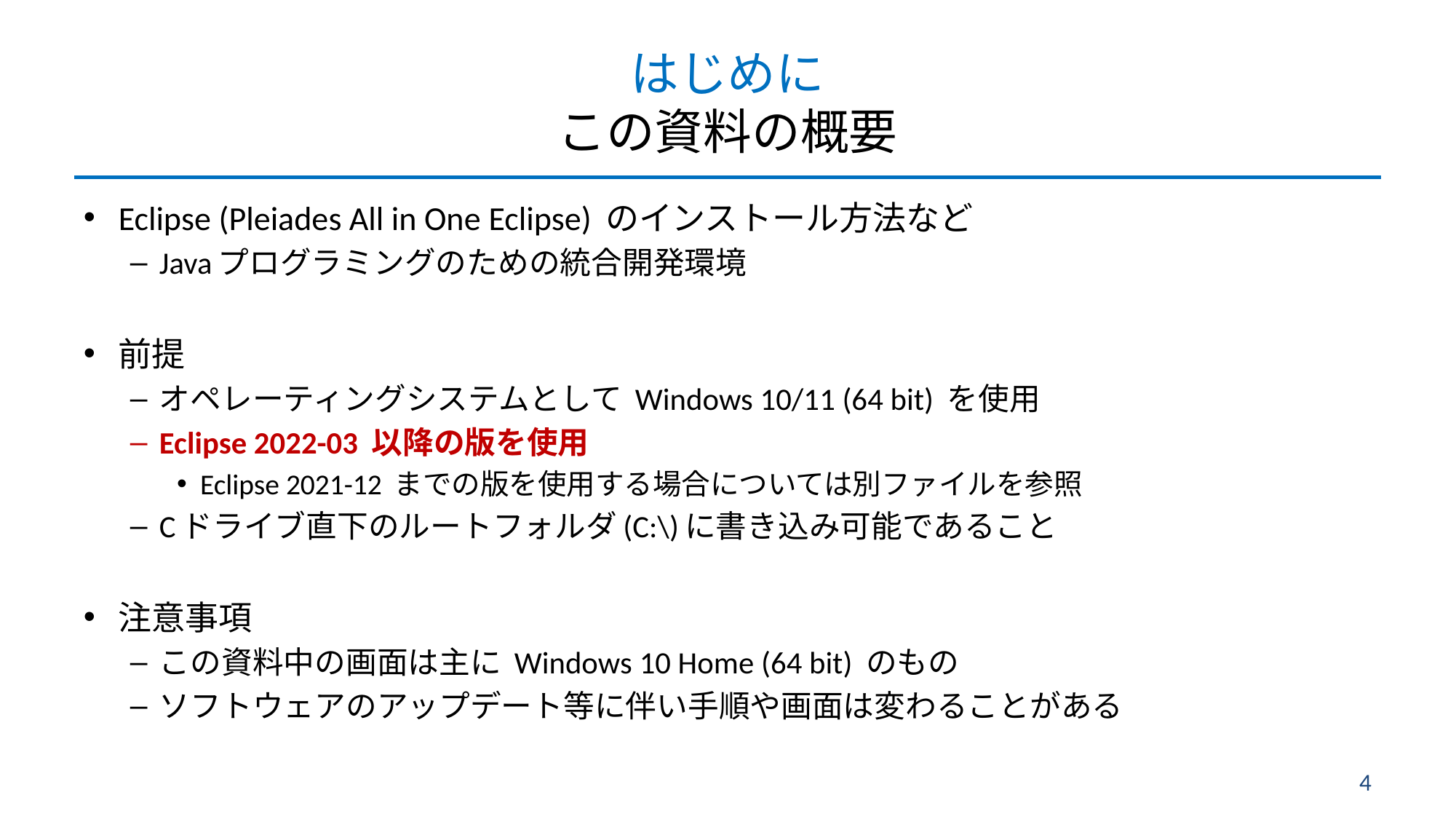

# はじめに この資料の概要
Eclipse (Pleiades All in One Eclipse) のインストール方法など
Javaプログラミングのための統合開発環境

前提
オペレーティングシステムとして Windows 10/11 (64 bit) を使用
Eclipse 2022-03 以降の版を使用
Eclipse 2021-12 までの版を使用する場合については別ファイルを参照
Cドライブ直下のルートフォルダ(C:\)に書き込み可能であること

注意事項
この資料中の画面は主に Windows 10 Home (64 bit) のもの
ソフトウェアのアップデート等に伴い手順や画面は変わることがある
4